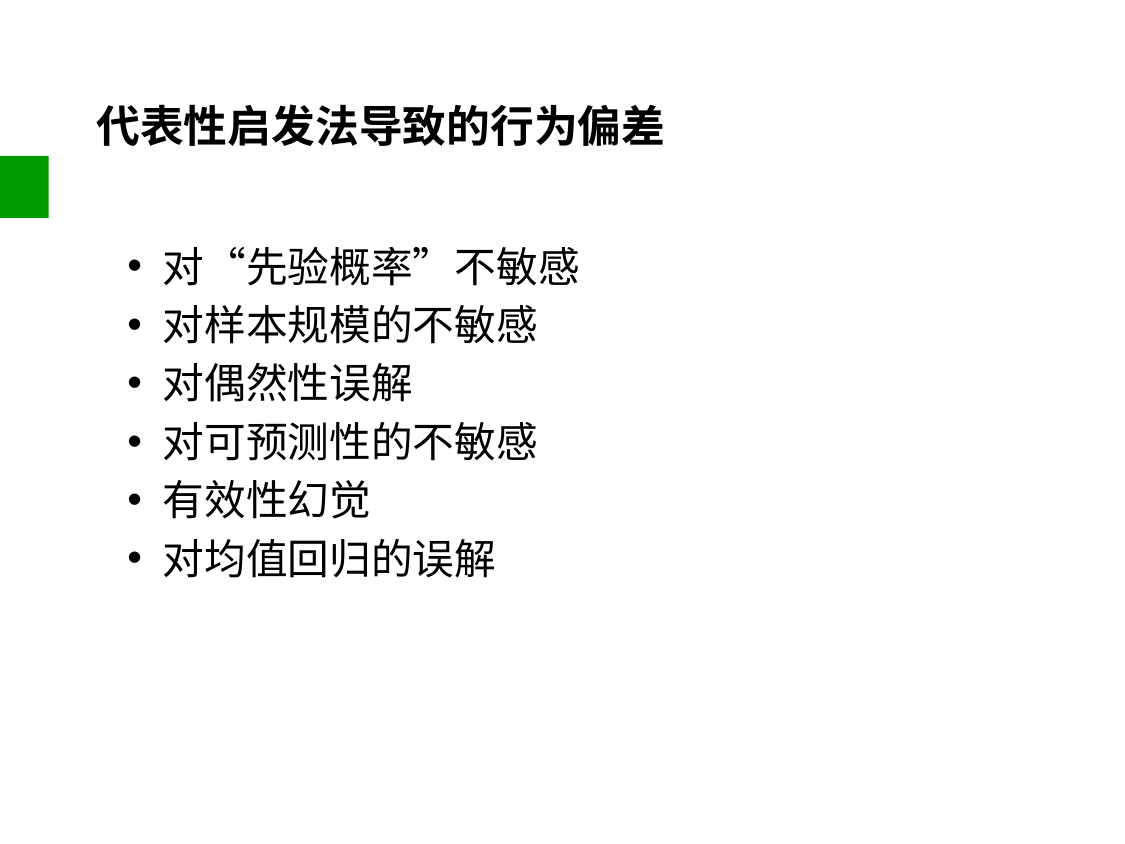

# 代表性启发法导致的行为偏差

对“先验概率”不敏感
对样本规模的不敏感
对偶然性误解
对可预测性的不敏感
有效性幻觉
对均值回归的误解
19